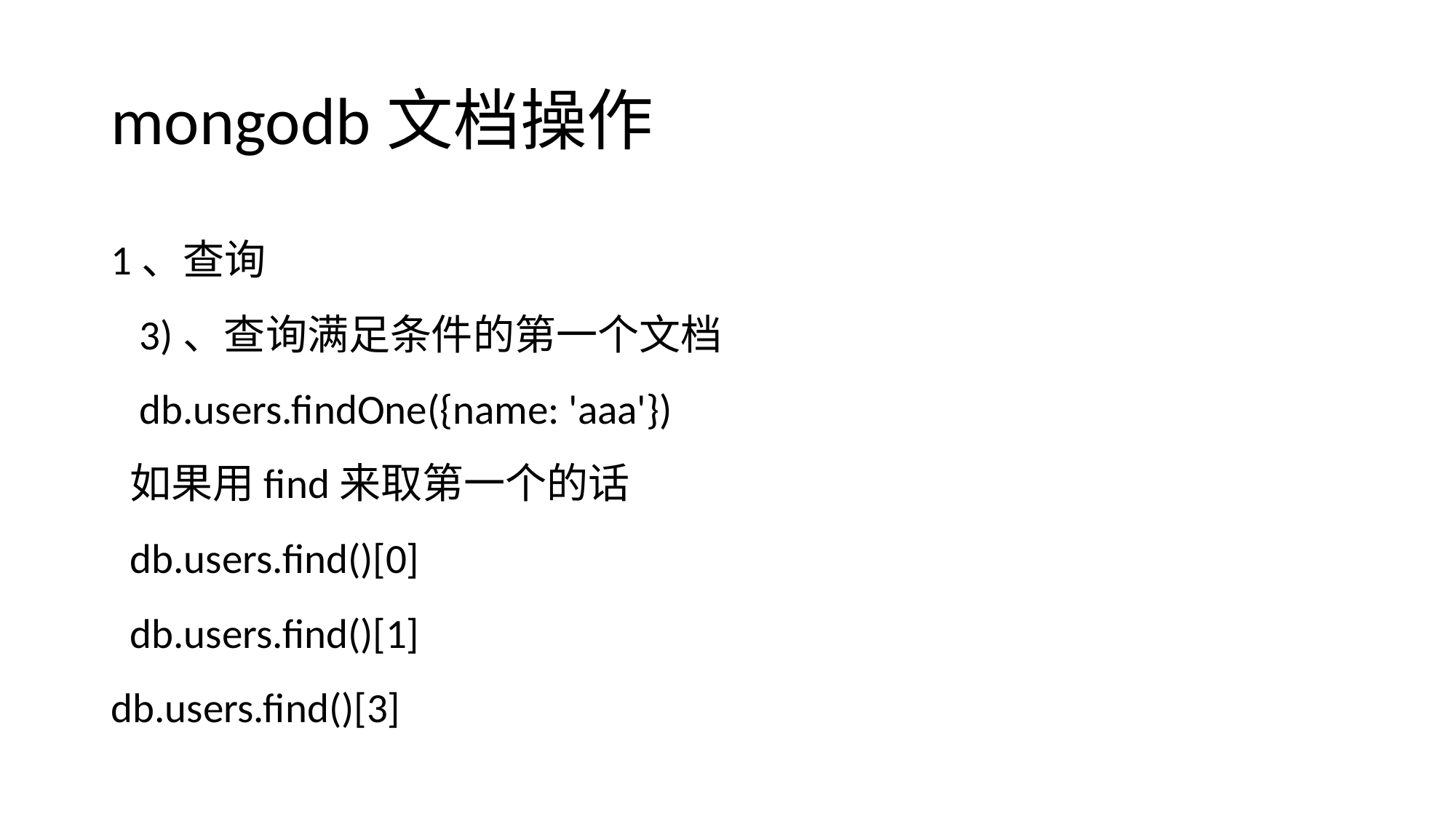

# mongodb文档操作
1、查询
   3)、查询满足条件的第一个文档
   db.users.findOne({name: 'aaa'})
 如果用find来取第一个的话
  db.users.find()[0]
  db.users.find()[1]
db.users.find()[3]